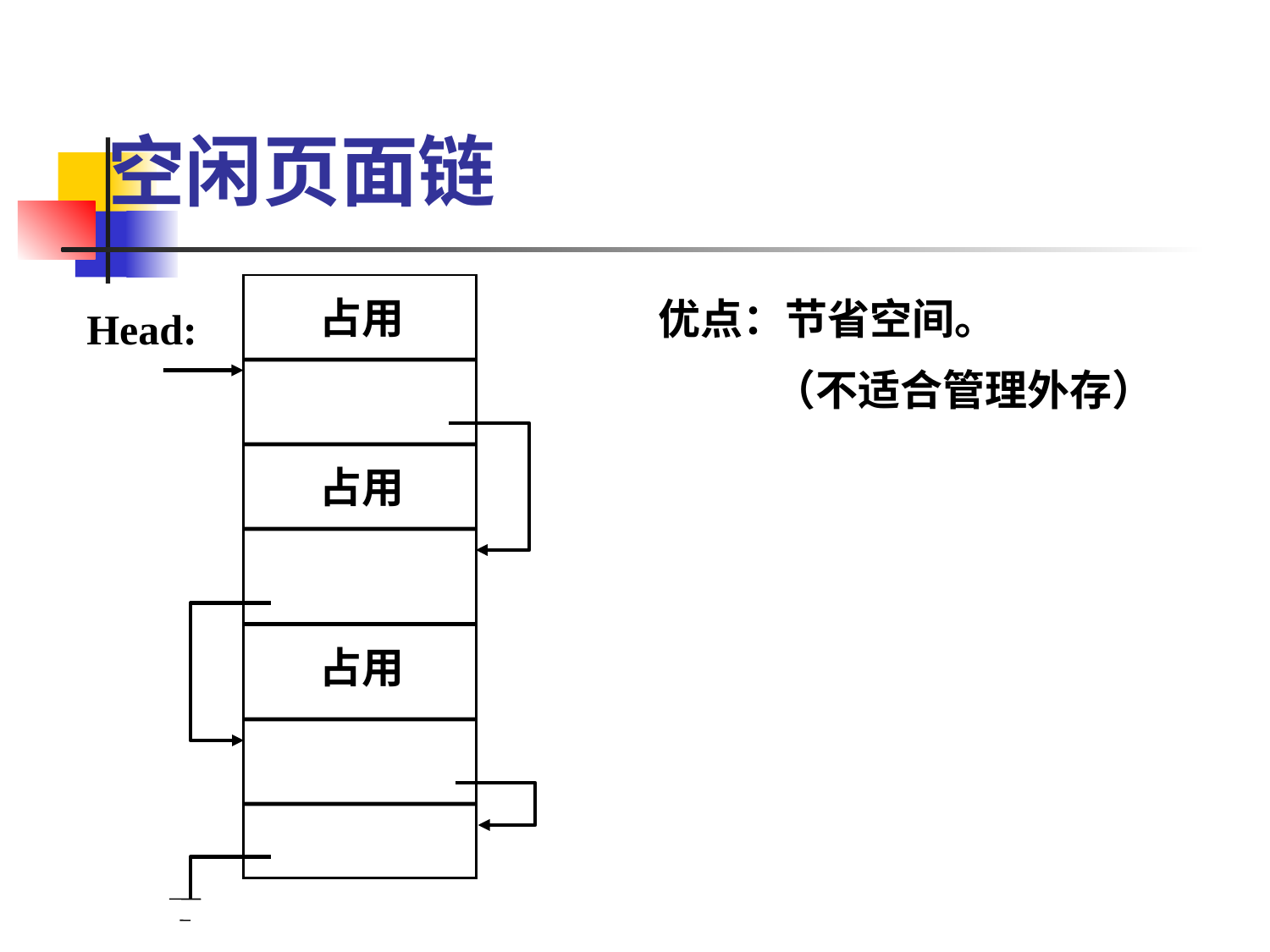

# 空闲页面链

占用
优点：节省空间。
           （不适合管理外存）
Head:

占用

占用